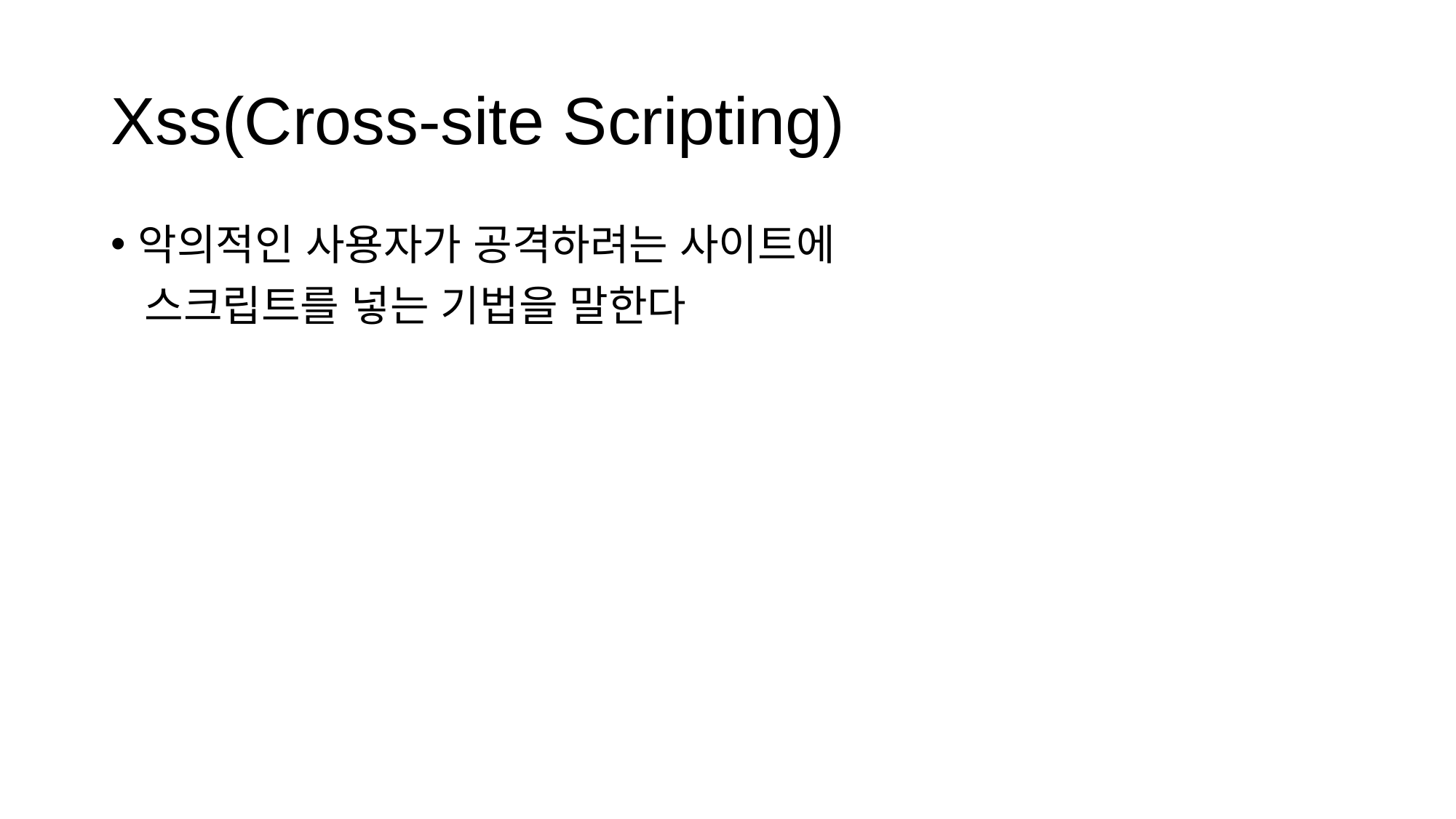

# Xss(Cross-site Scripting)
악의적인 사용자가 공격하려는 사이트에
  스크립트를 넣는 기법을 말한다